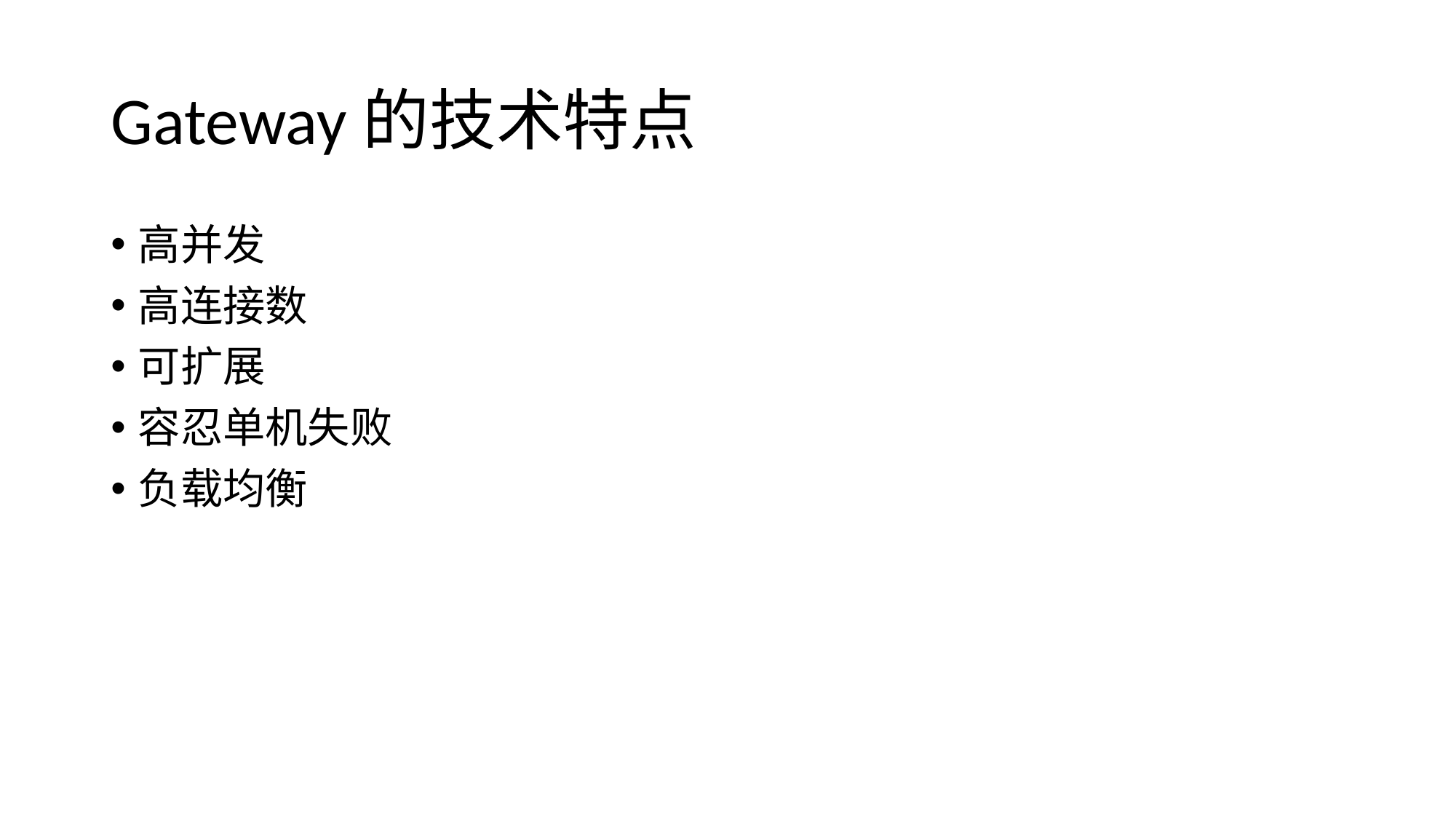

# Gateway的技术特点
高并发
高连接数
可扩展
容忍单机失败
负载均衡